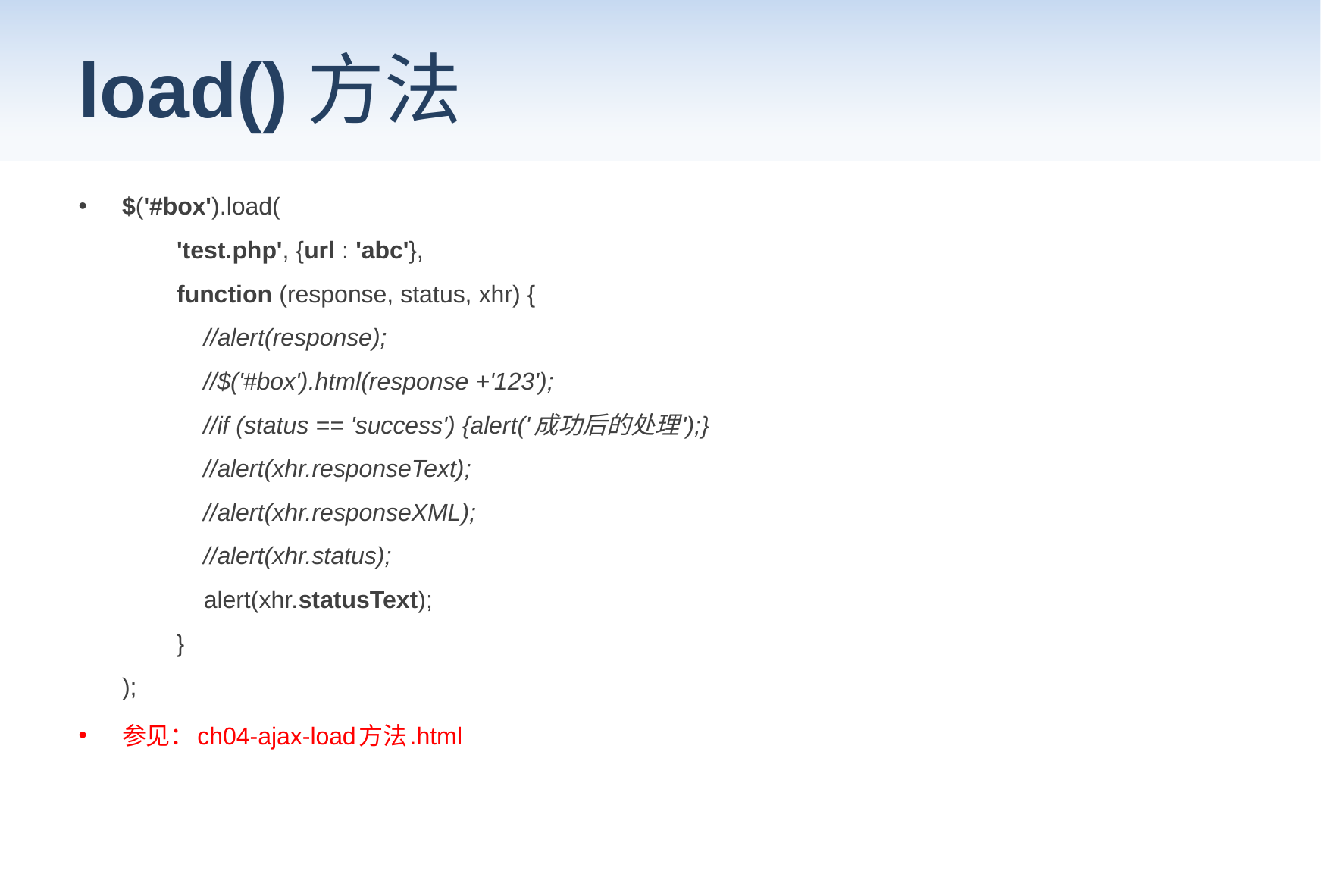

# load()方法
$('#box').load(
        'test.php', {url : 'abc'},
        function (response, status, xhr) {
            //alert(response);
            //$('#box').html(response +'123');
            //if (status == 'success') {alert('成功后的处理');}
            //alert(xhr.responseText);
            //alert(xhr.responseXML);
            //alert(xhr.status);
            alert(xhr.statusText);
        }
);
参见：ch04-ajax-load方法.html